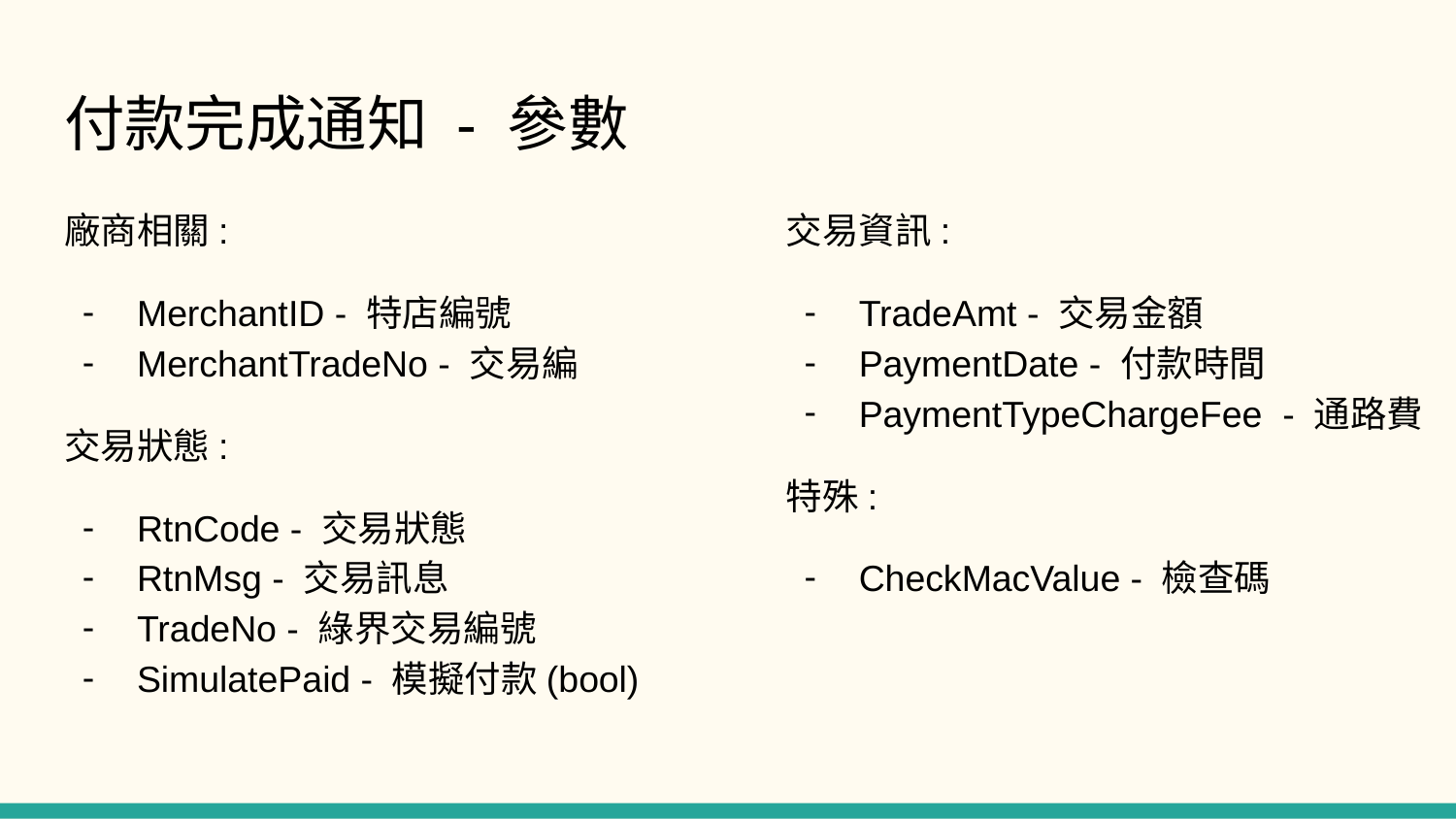

# 付款完成通知 - 參數
廠商相關:
MerchantID - 特店編號
MerchantTradeNo - 交易編
交易狀態:
RtnCode - 交易狀態
RtnMsg - 交易訊息
TradeNo - 綠界交易編號
SimulatePaid - 模擬付款(bool)
交易資訊:
TradeAmt - 交易金額
PaymentDate - 付款時間
PaymentTypeChargeFee  - 通路費
特殊:
CheckMacValue - 檢查碼